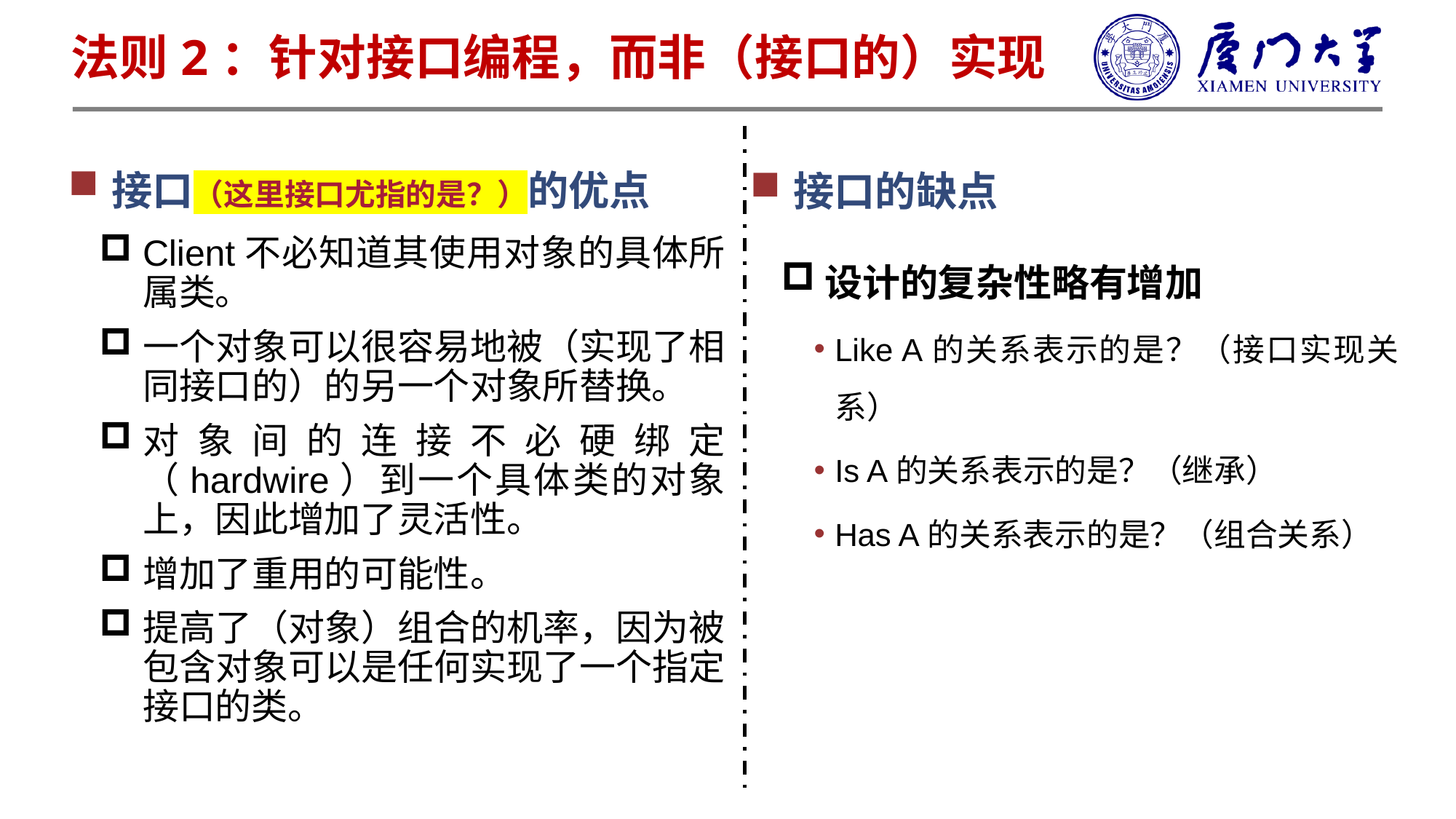

法则2：针对接口编程，而非（接口的）实现
接口（这里接口尤指的是？）的优点
Client不必知道其使用对象的具体所属类。
一个对象可以很容易地被（实现了相同接口的）的另一个对象所替换。
对象间的连接不必硬绑定（hardwire）到一个具体类的对象上，因此增加了灵活性。
增加了重用的可能性。
提高了（对象）组合的机率，因为被包含对象可以是任何实现了一个指定接口的类。

接口的缺点
设计的复杂性略有增加
Like A的关系表示的是？（接口实现关系）
Is A的关系表示的是？（继承）
Has A的关系表示的是？（组合关系）